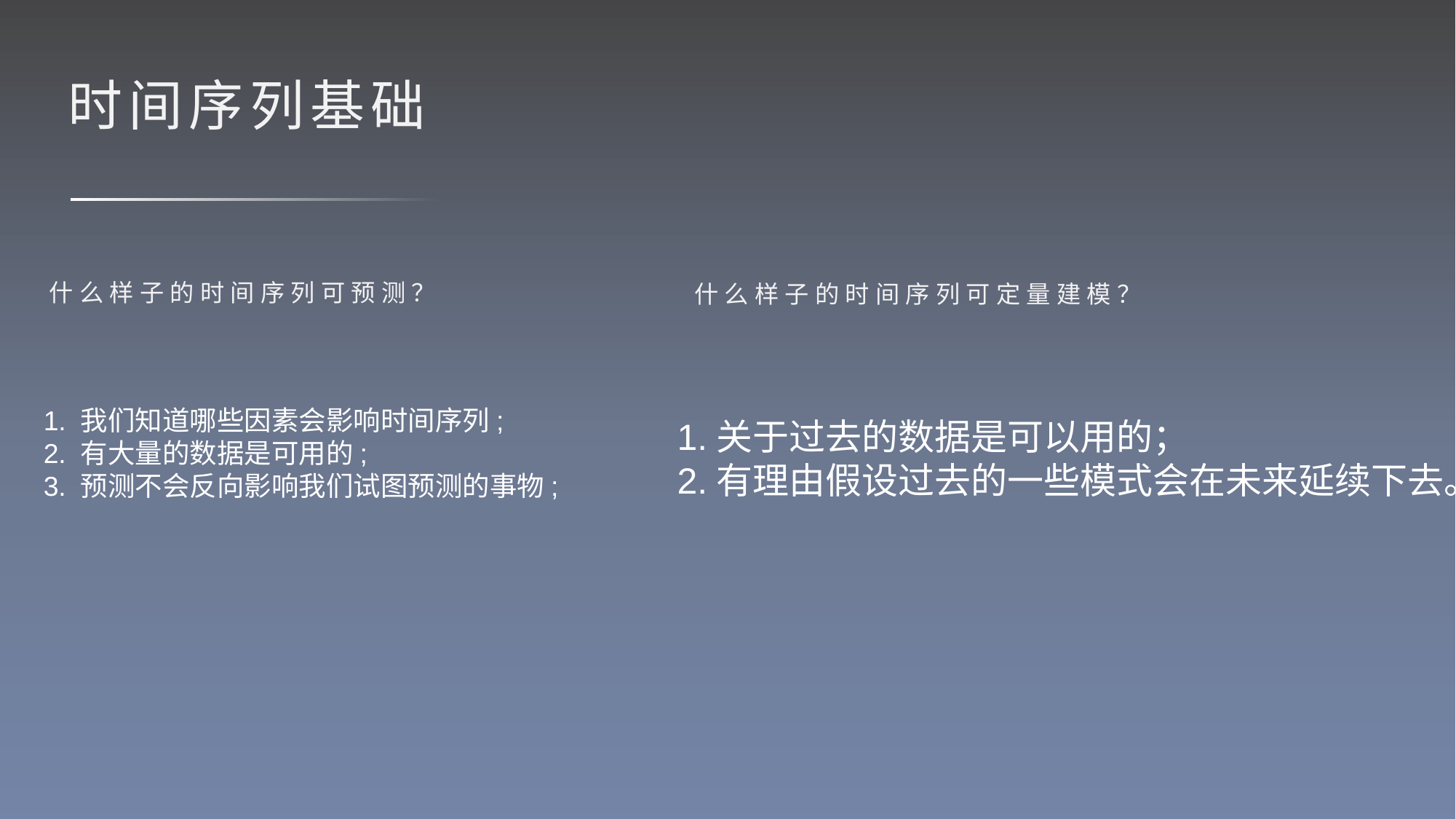

# 时间序列基础
什么样子的时间序列可预测？
什么样子的时间序列可定量建模？
1. 我们知道哪些因素会影响时间序列;
2. 有大量的数据是可用的;
3. 预测不会反向影响我们试图预测的事物;
1.关于过去的数据是可以用的；
2.有理由假设过去的一些模式会在未来延续下去。